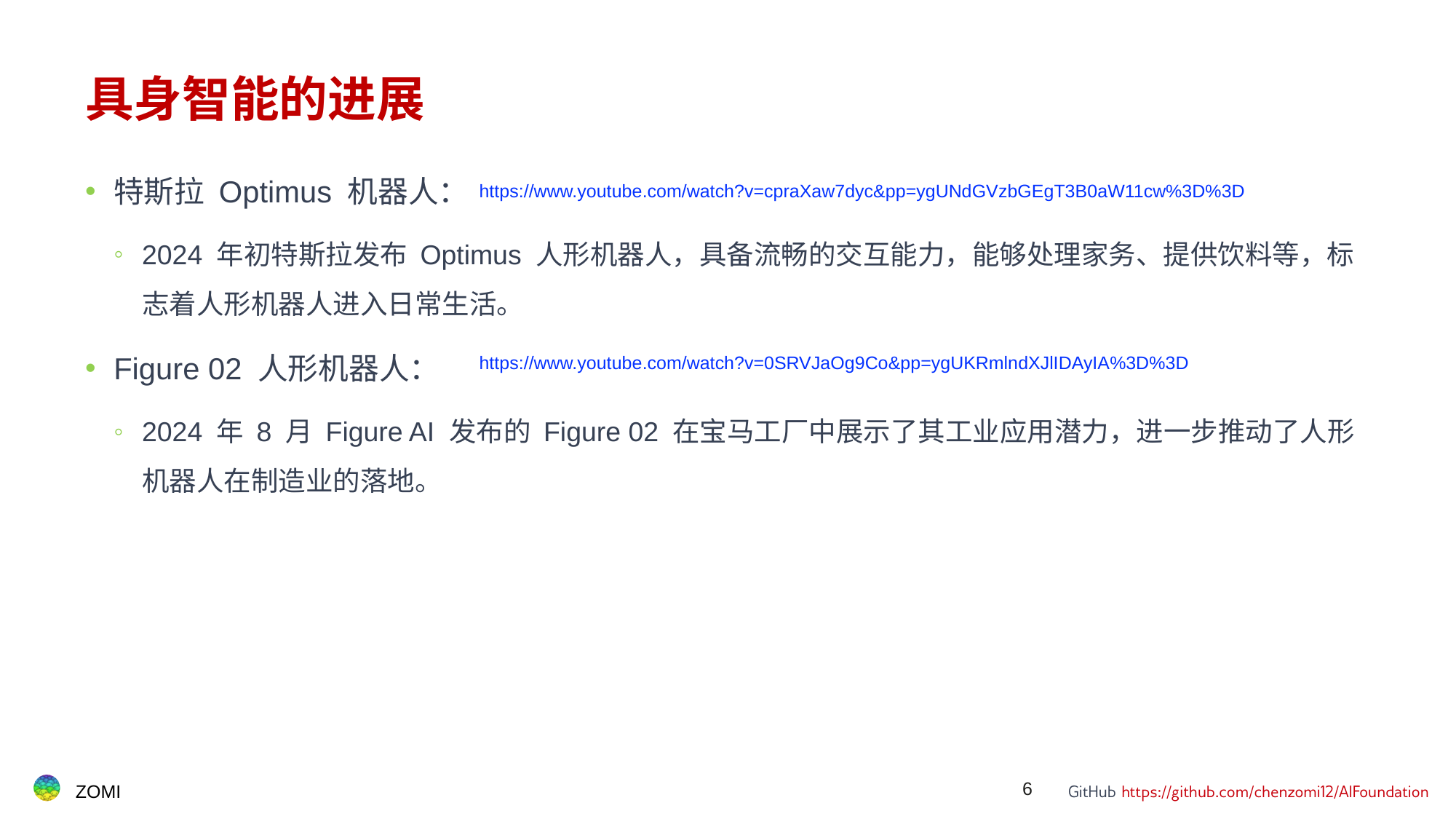

# 具身智能的进展
特斯拉 Optimus 机器人：
2024 年初特斯拉发布 Optimus 人形机器人，具备流畅的交互能力，能够处理家务、提供饮料等，标志着人形机器人进入日常生活。
Figure 02 人形机器人：
2024 年 8 月 Figure AI 发布的 Figure 02 在宝马工厂中展示了其工业应用潜力，进一步推动了人形机器人在制造业的落地。
https://www.youtube.com/watch?v=cpraXaw7dyc&pp=ygUNdGVzbGEgT3B0aW11cw%3D%3D
https://www.youtube.com/watch?v=0SRVJaOg9Co&pp=ygUKRmlndXJlIDAyIA%3D%3D